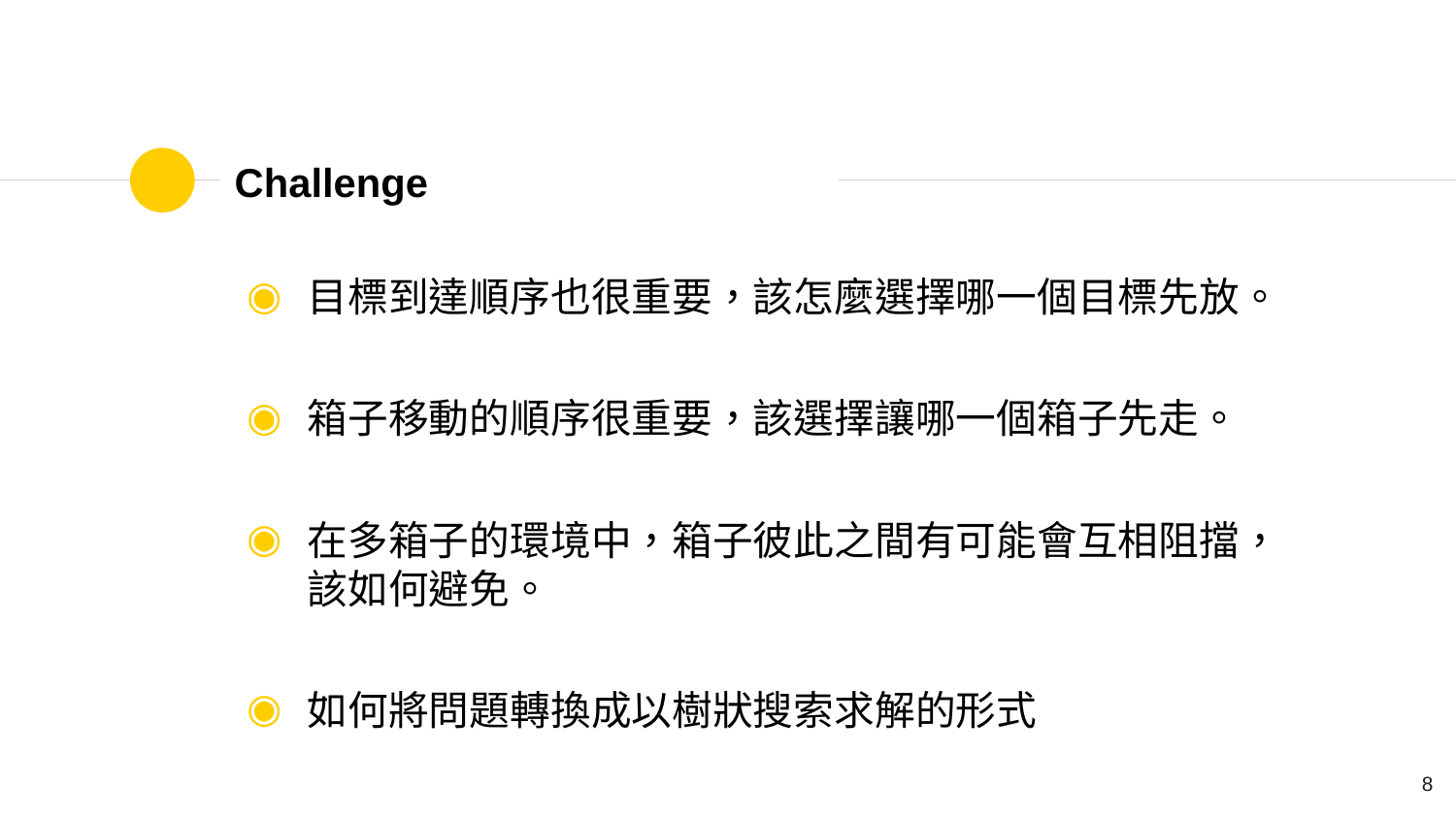

# Challenge
目標到達順序也很重要，該怎麼選擇哪一個目標先放。

箱子移動的順序很重要，該選擇讓哪一個箱子先走。

在多箱子的環境中，箱子彼此之間有可能會互相阻擋，該如何避免。

如何將問題轉換成以樹狀搜索求解的形式
8